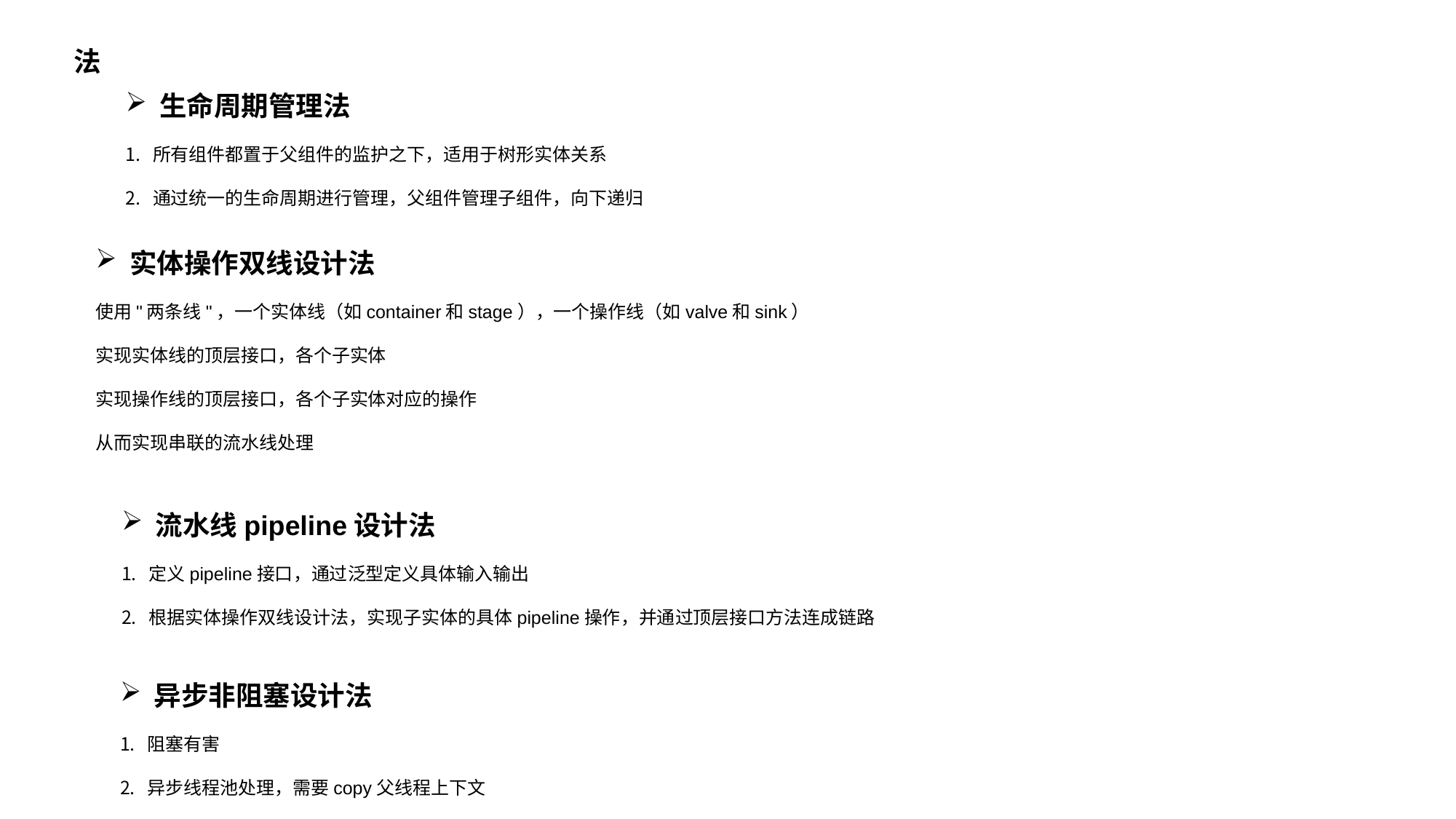

法
生命周期管理法

所有组件都置于父组件的监护之下，适用于树形实体关系

通过统一的生命周期进行管理，父组件管理子组件，向下递归

实体操作双线设计法

使用"两条线"，一个实体线（如container和stage），一个操作线（如valve和sink）

实现实体线的顶层接口，各个子实体

实现操作线的顶层接口，各个子实体对应的操作

从而实现串联的流水线处理

流水线pipeline设计法

定义pipeline接口，通过泛型定义具体输入输出

根据实体操作双线设计法，实现子实体的具体pipeline操作，并通过顶层接口方法连成链路
异步非阻塞设计法

阻塞有害

异步线程池处理，需要copy父线程上下文